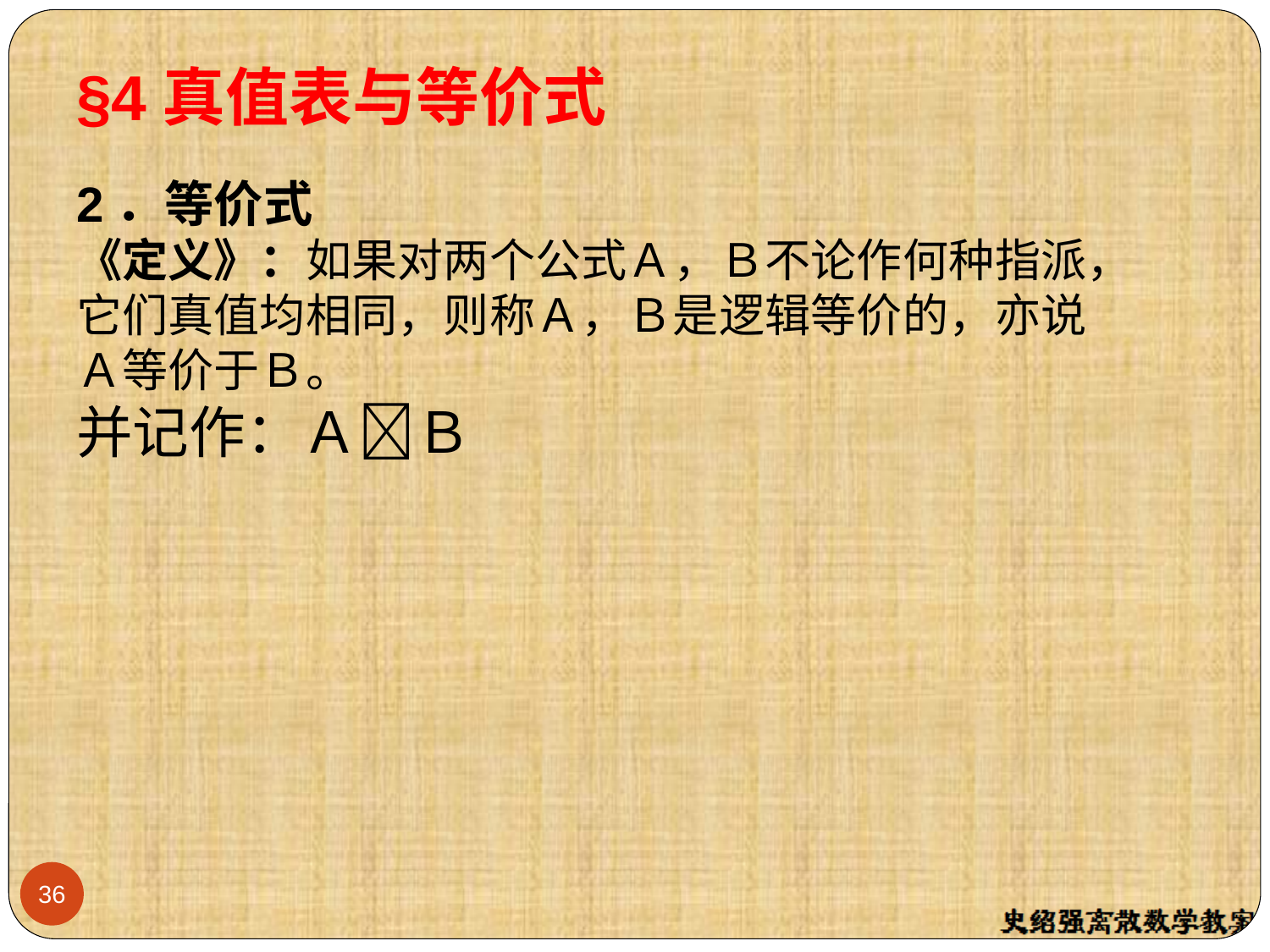

§4真值表与等价式
2．等价式
《定义》：如果对两个公式Ａ，Ｂ不论作何种指派，
它们真值均相同，则称Ａ，Ｂ是逻辑等价的，亦说
Ａ等价于Ｂ。
并记作：Ａ⇔Ｂ

36